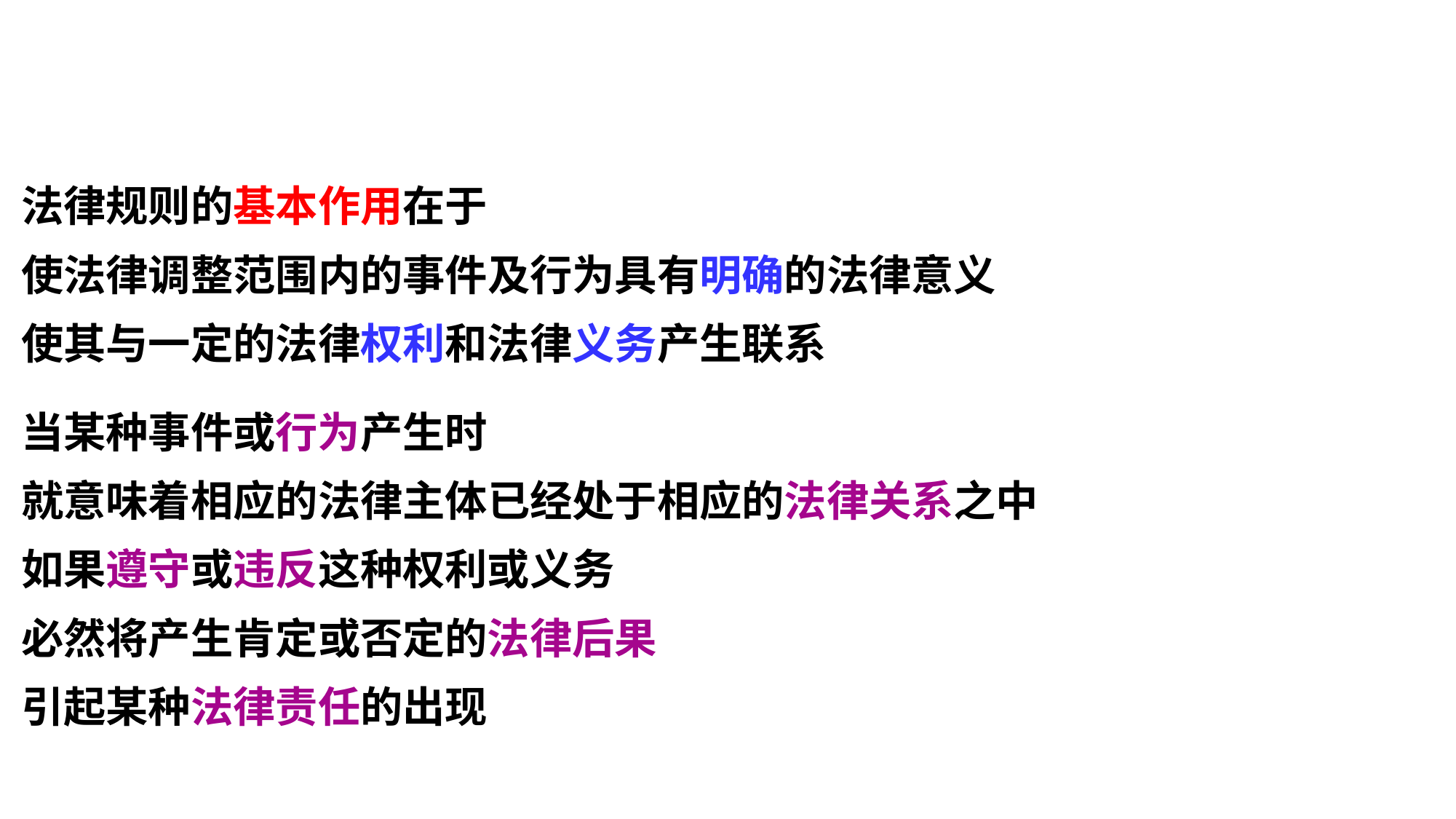

法律规则的基本作用在于
使法律调整范围内的事件及行为具有明确的法律意义
使其与一定的法律权利和法律义务产生联系

当某种事件或行为产生时
就意味着相应的法律主体已经处于相应的法律关系之中
如果遵守或违反这种权利或义务
必然将产生肯定或否定的法律后果
引起某种法律责任的出现